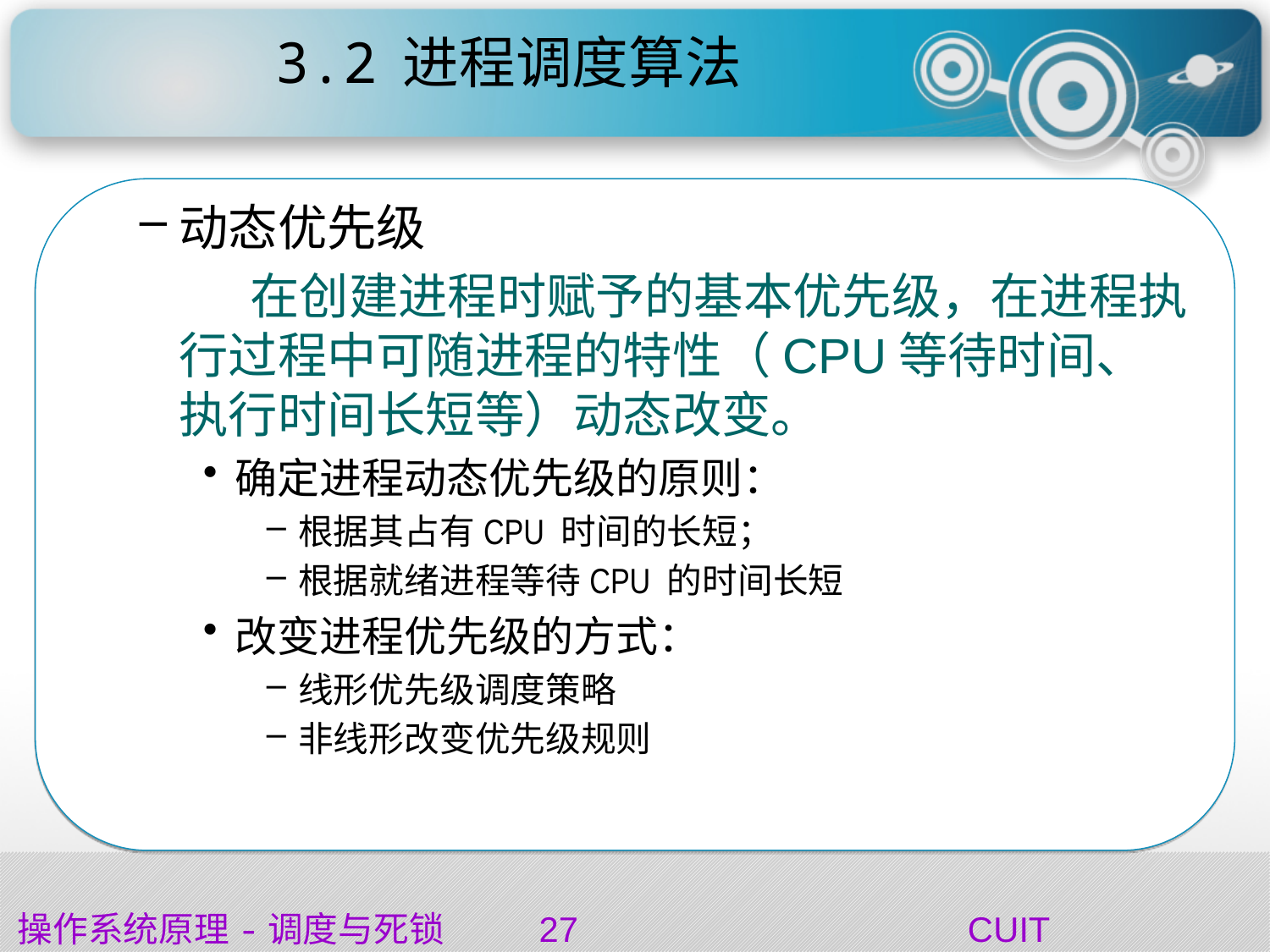

# 3.2	进程调度算法
动态优先级
         在创建进程时赋予的基本优先级，在进程执行过程中可随进程的特性（CPU等待时间、执行时间长短等）动态改变。
确定进程动态优先级的原则：
根据其占有CPU 时间的长短；
根据就绪进程等待CPU 的时间长短
改变进程优先级的方式：
线形优先级调度策略
非线形改变优先级规则